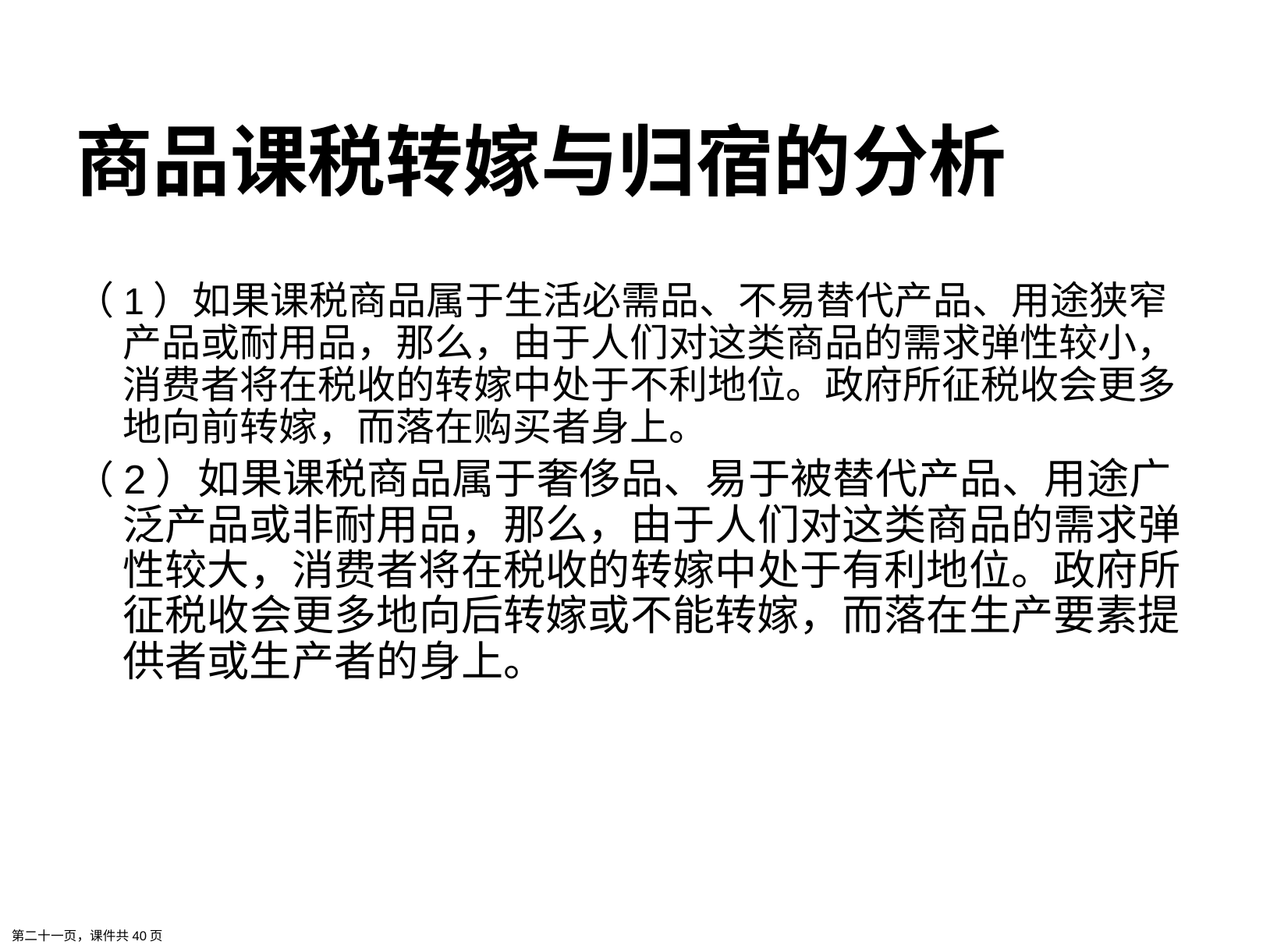

商品课税转嫁与归宿的分析
（1）如果课税商品属于生活必需品、不易替代产品、用途狭窄产品或耐用品，那么，由于人们对这类商品的需求弹性较小，消费者将在税收的转嫁中处于不利地位。政府所征税收会更多地向前转嫁，而落在购买者身上。
（2）如果课税商品属于奢侈品、易于被替代产品、用途广泛产品或非耐用品，那么，由于人们对这类商品的需求弹性较大，消费者将在税收的转嫁中处于有利地位。政府所征税收会更多地向后转嫁或不能转嫁，而落在生产要素提供者或生产者的身上。
第二十一页，课件共40页